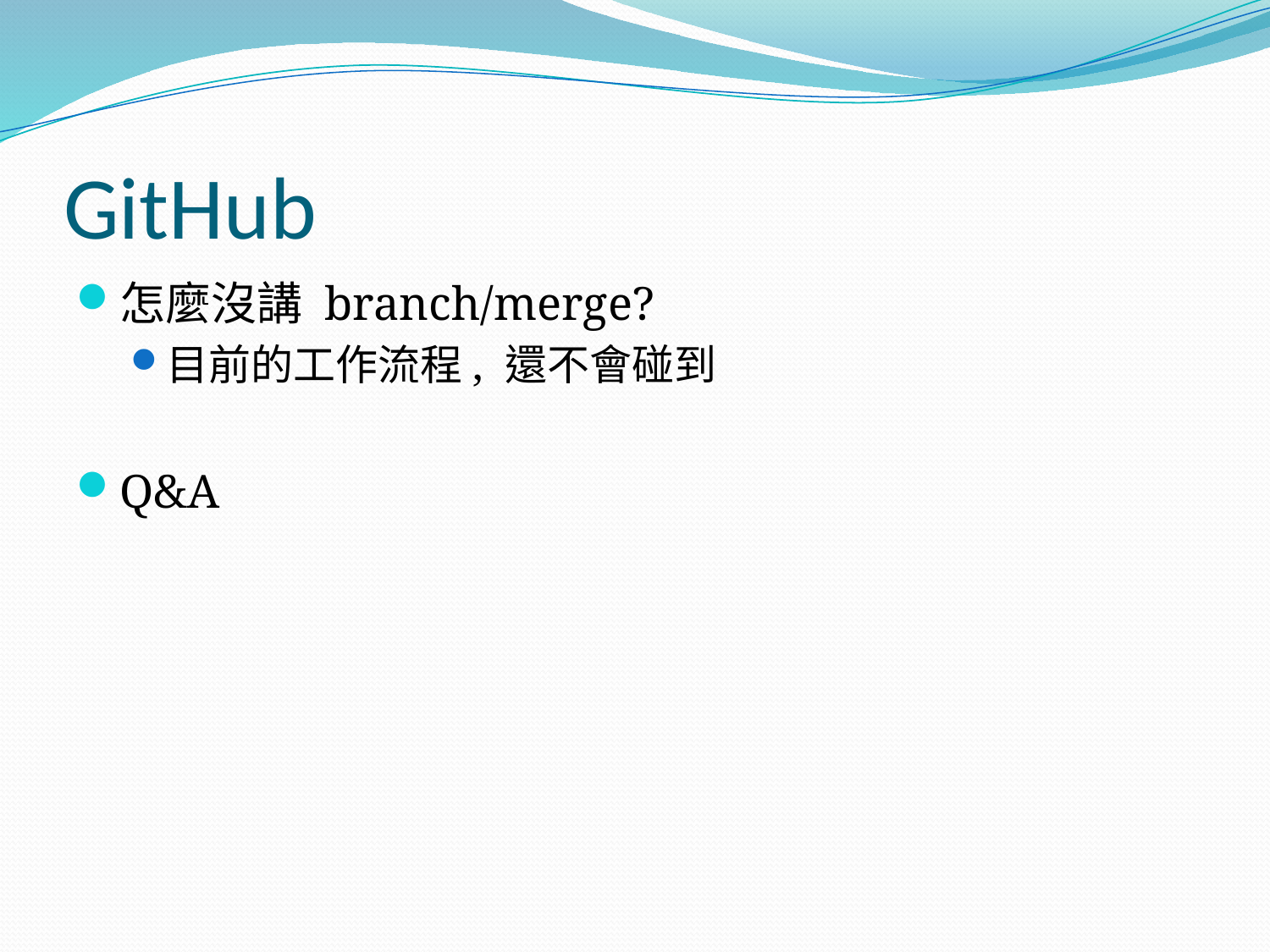

# GitHub
怎麼沒講 branch/merge?
目前的工作流程, 還不會碰到

Q&A